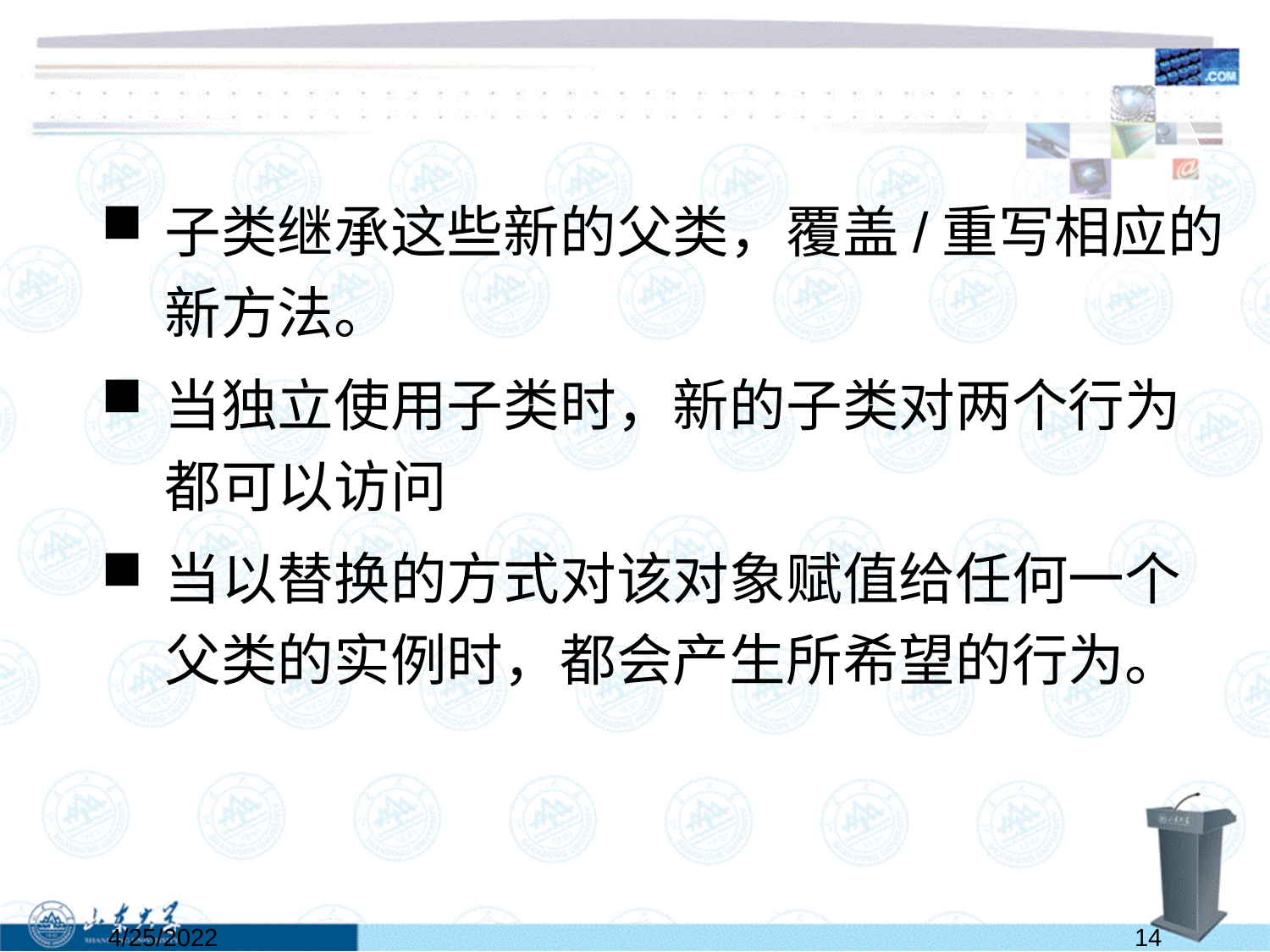

子类继承这些新的父类，覆盖/重写相应的新方法。
当独立使用子类时，新的子类对两个行为都可以访问
当以替换的方式对该对象赋值给任何一个父类的实例时，都会产生所希望的行为。
4/25/2022
14